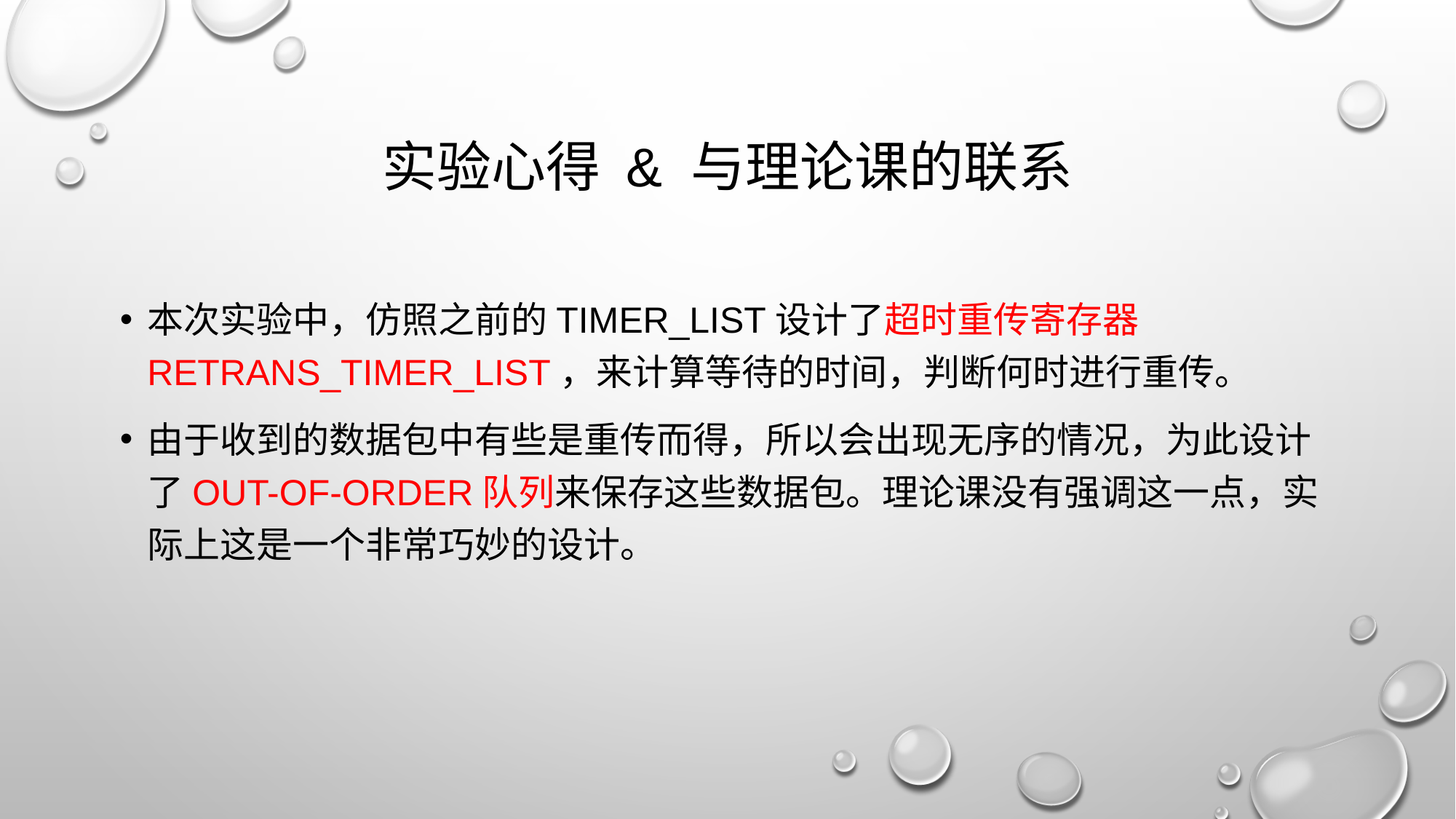

# 实验心得 & 与理论课的联系
本次实验中，仿照之前的timer_list设计了超时重传寄存器retrans_timer_list，来计算等待的时间，判断何时进行重传。
由于收到的数据包中有些是重传而得，所以会出现无序的情况，为此设计了out-of-order队列来保存这些数据包。理论课没有强调这一点，实际上这是一个非常巧妙的设计。